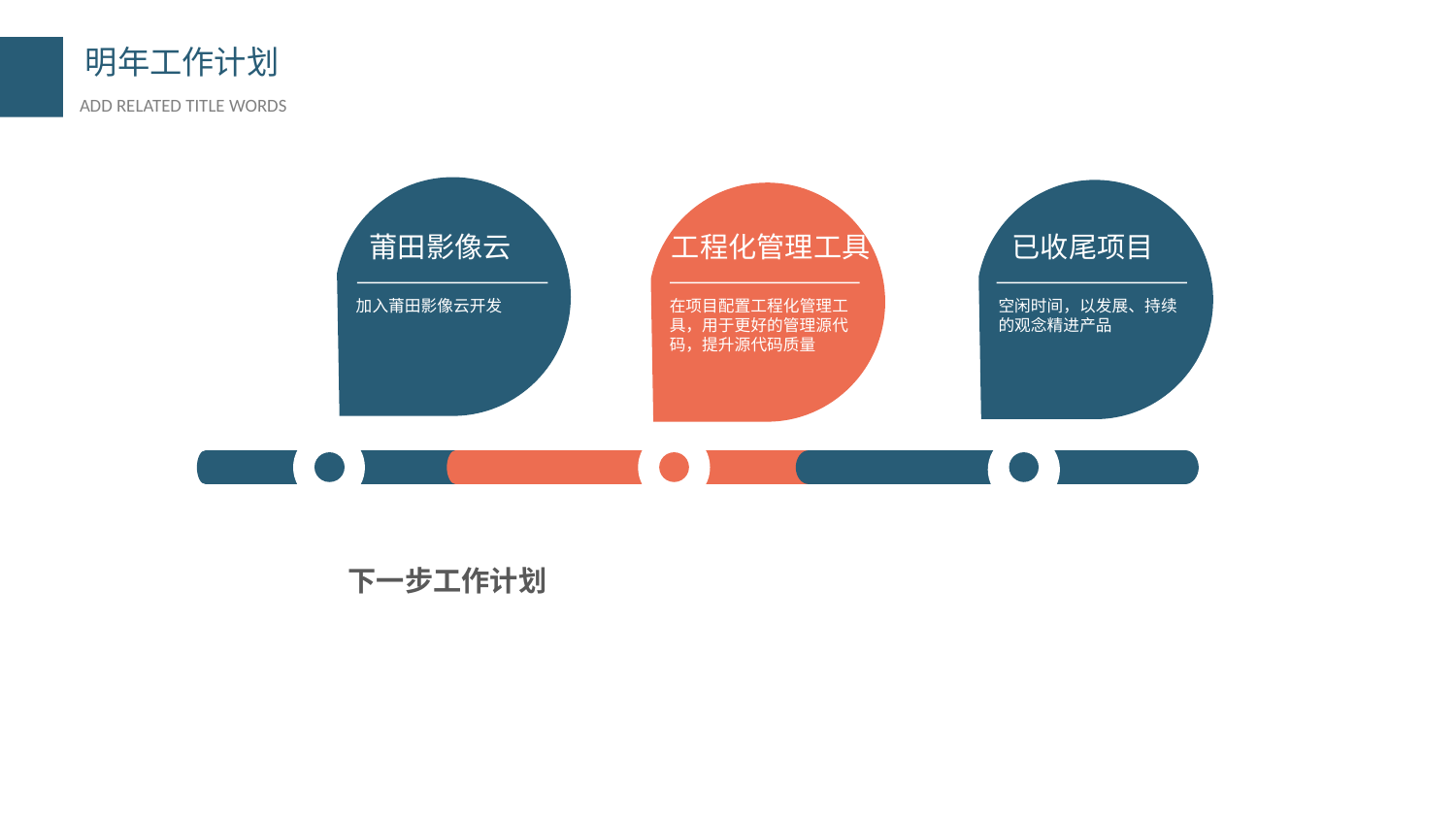

莆田影像云
工程化管理工具
已收尾项目

加入莆田影像云开发

在项目配置工程化管理工具，用于更好的管理源代码，提升源代码质量

空闲时间，以发展、持续的观念精进产品

下一步工作计划